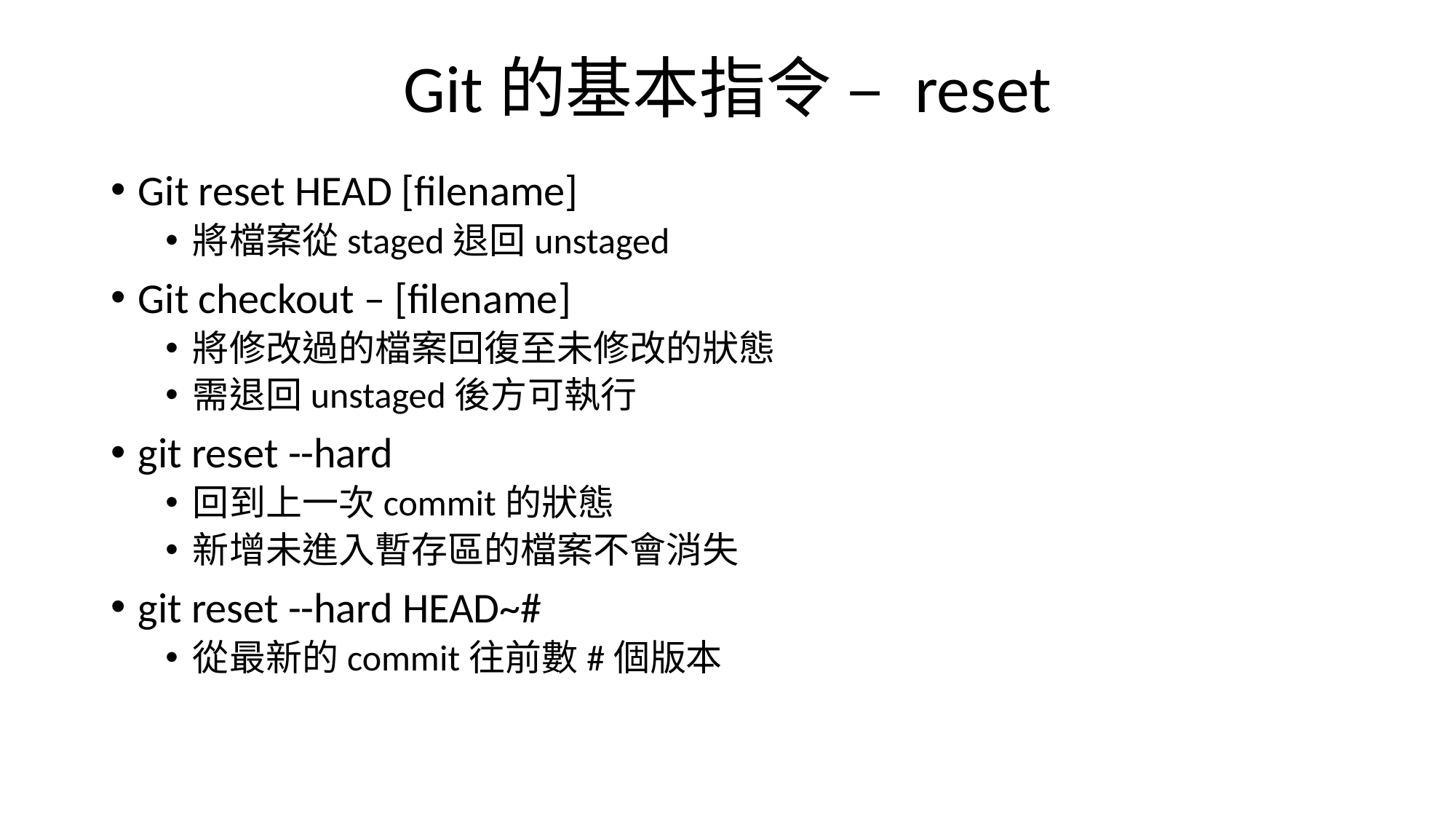

# Git的基本指令 – reset
Git reset HEAD [filename]
將檔案從staged退回unstaged
Git checkout – [filename]
將修改過的檔案回復至未修改的狀態
需退回unstaged後方可執行
git reset --hard
回到上一次commit的狀態
新增未進入暫存區的檔案不會消失
git reset --hard HEAD~#
從最新的commit往前數#個版本